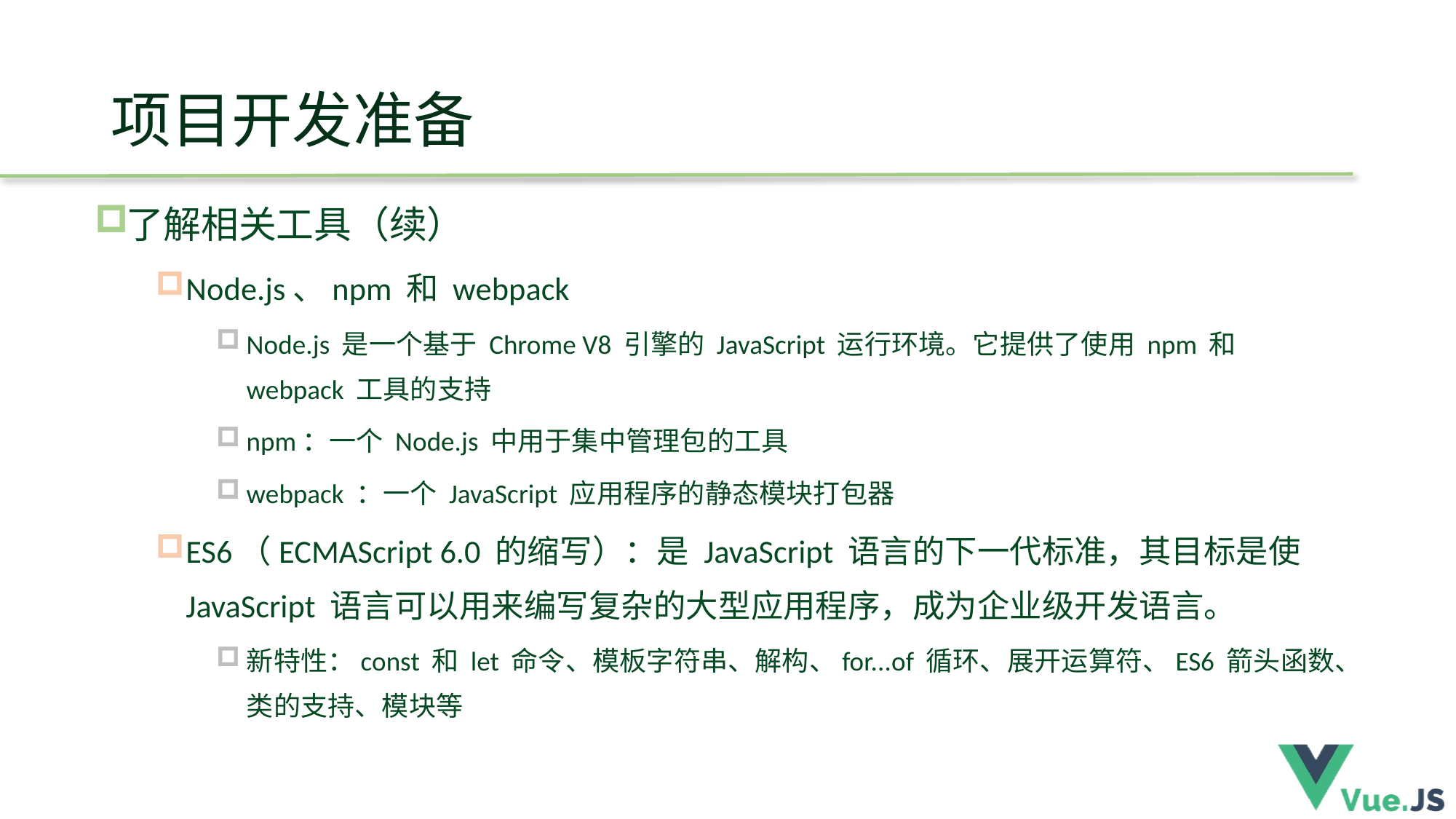

# 项目开发准备
了解相关工具（续）
Node.js、npm 和 webpack
Node.js 是一个基于 Chrome V8 引擎的 JavaScript 运行环境。它提供了使用 npm 和 webpack 工具的支持
npm：一个 Node.js 中用于集中管理包的工具
webpack ：一个 JavaScript 应用程序的静态模块打包器
ES6（ECMAScript 6.0 的缩写）：是 JavaScript 语言的下一代标准，其目标是使 JavaScript 语言可以用来编写复杂的大型应用程序，成为企业级开发语言。
新特性：const 和 let 命令、模板字符串、解构、for...of 循环、展开运算符、ES6 箭头函数、类的支持、模块等